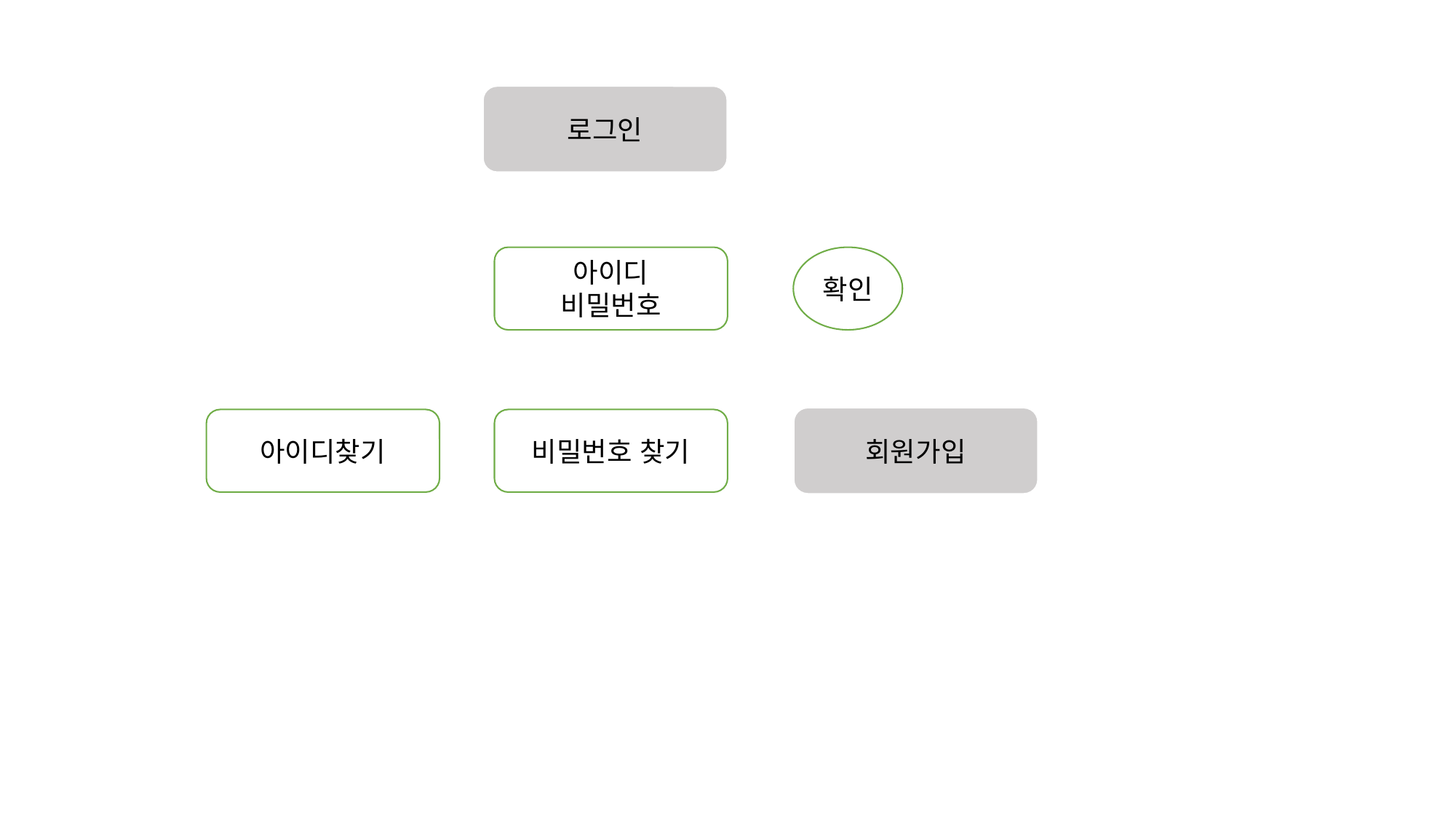

로그인
아이디
비밀번호
확인
회원가입
아이디찾기
비밀번호 찾기